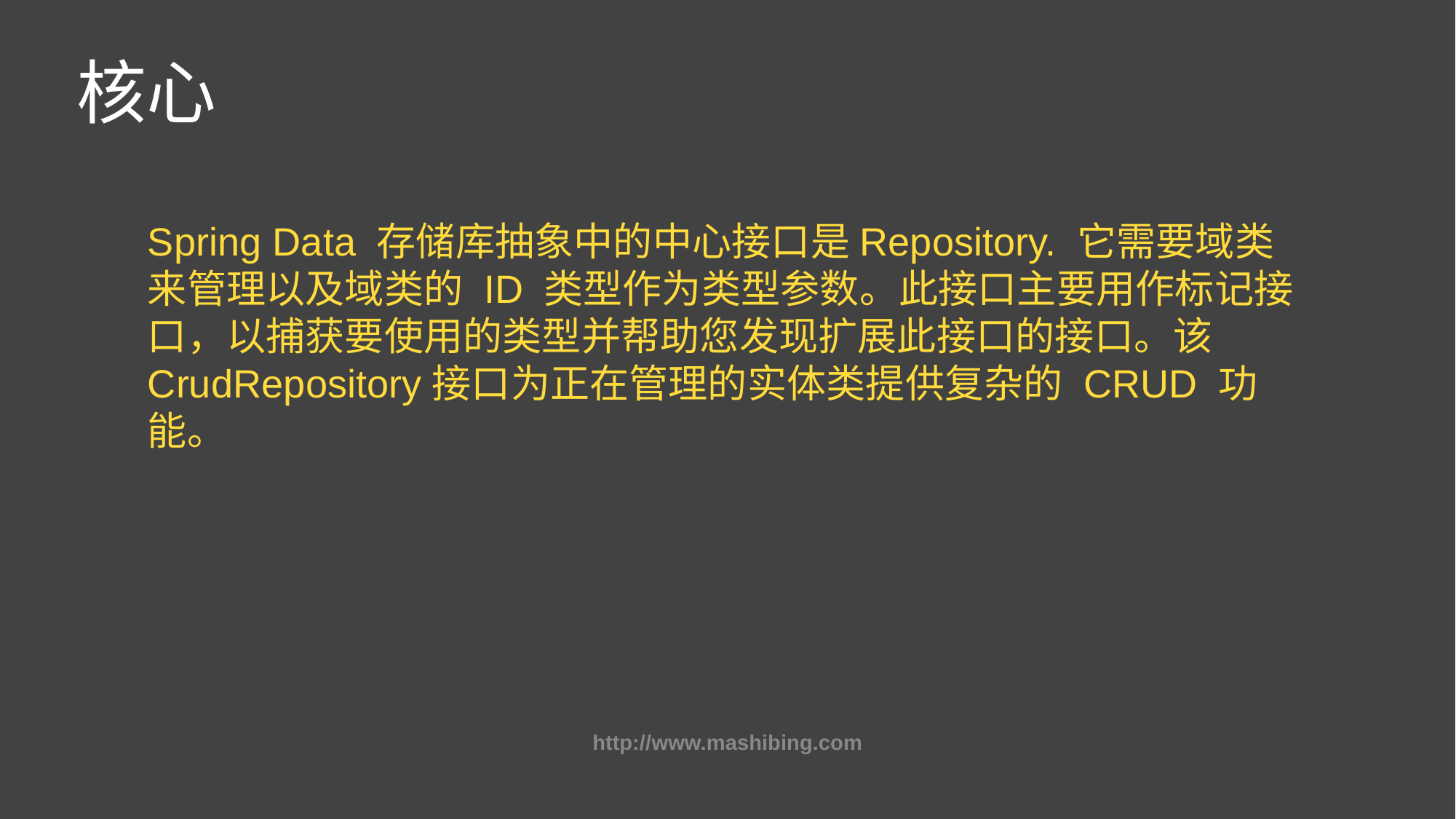

# 核心
Spring Data 存储库抽象中的中心接口是Repository. 它需要域类来管理以及域类的 ID 类型作为类型参数。此接口主要用作标记接口，以捕获要使用的类型并帮助您发现扩展此接口的接口。该CrudRepository接口为正在管理的实体类提供复杂的 CRUD 功能。

http://www.mashibing.com
7